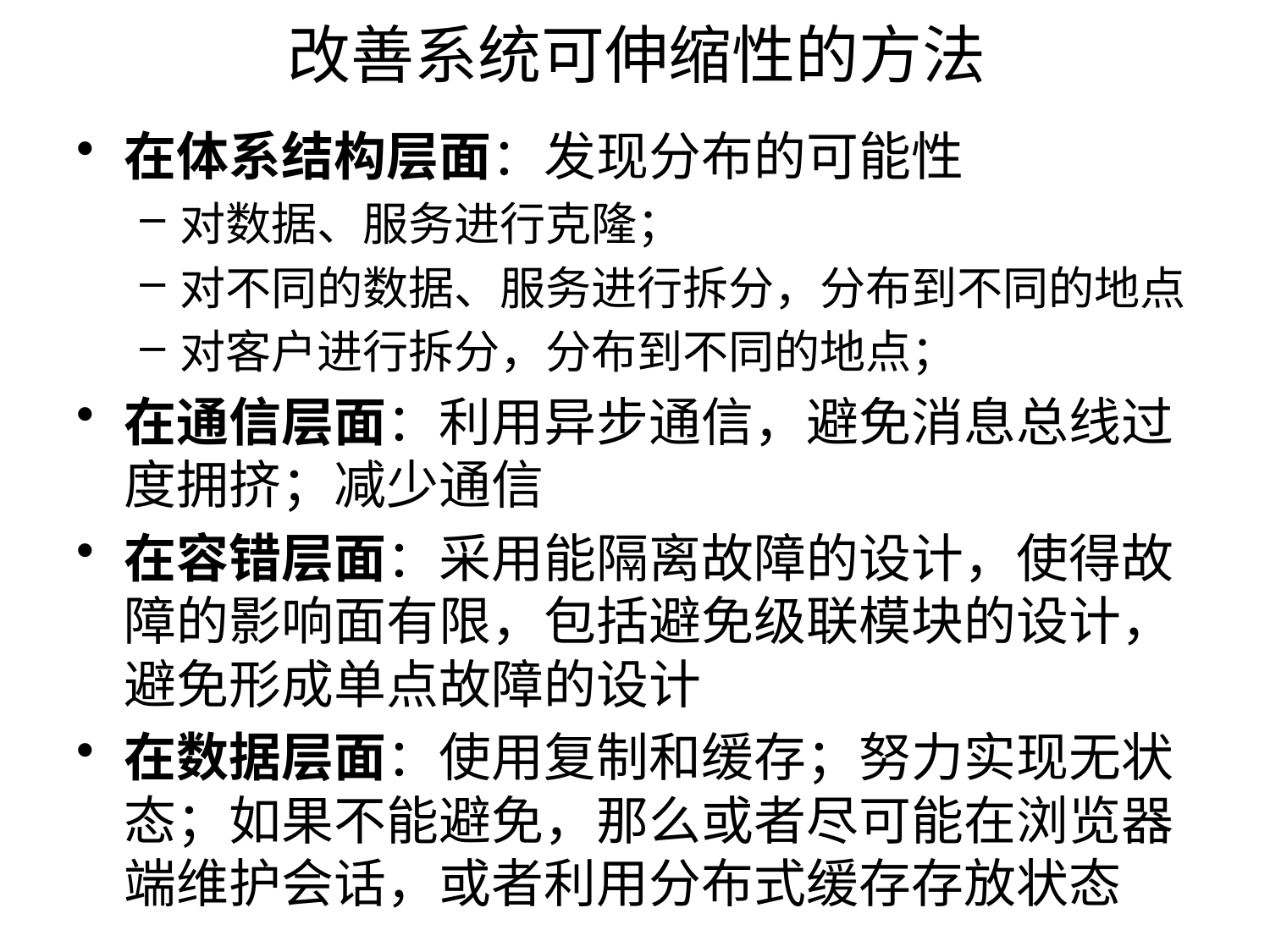

# 改善系统可伸缩性的方法
在体系结构层面：发现分布的可能性
对数据、服务进行克隆；
对不同的数据、服务进行拆分，分布到不同的地点
对客户进行拆分，分布到不同的地点；
在通信层面：利用异步通信，避免消息总线过度拥挤；减少通信
在容错层面：采用能隔离故障的设计，使得故障的影响面有限，包括避免级联模块的设计，避免形成单点故障的设计
在数据层面：使用复制和缓存；努力实现无状态；如果不能避免，那么或者尽可能在浏览器端维护会话，或者利用分布式缓存存放状态